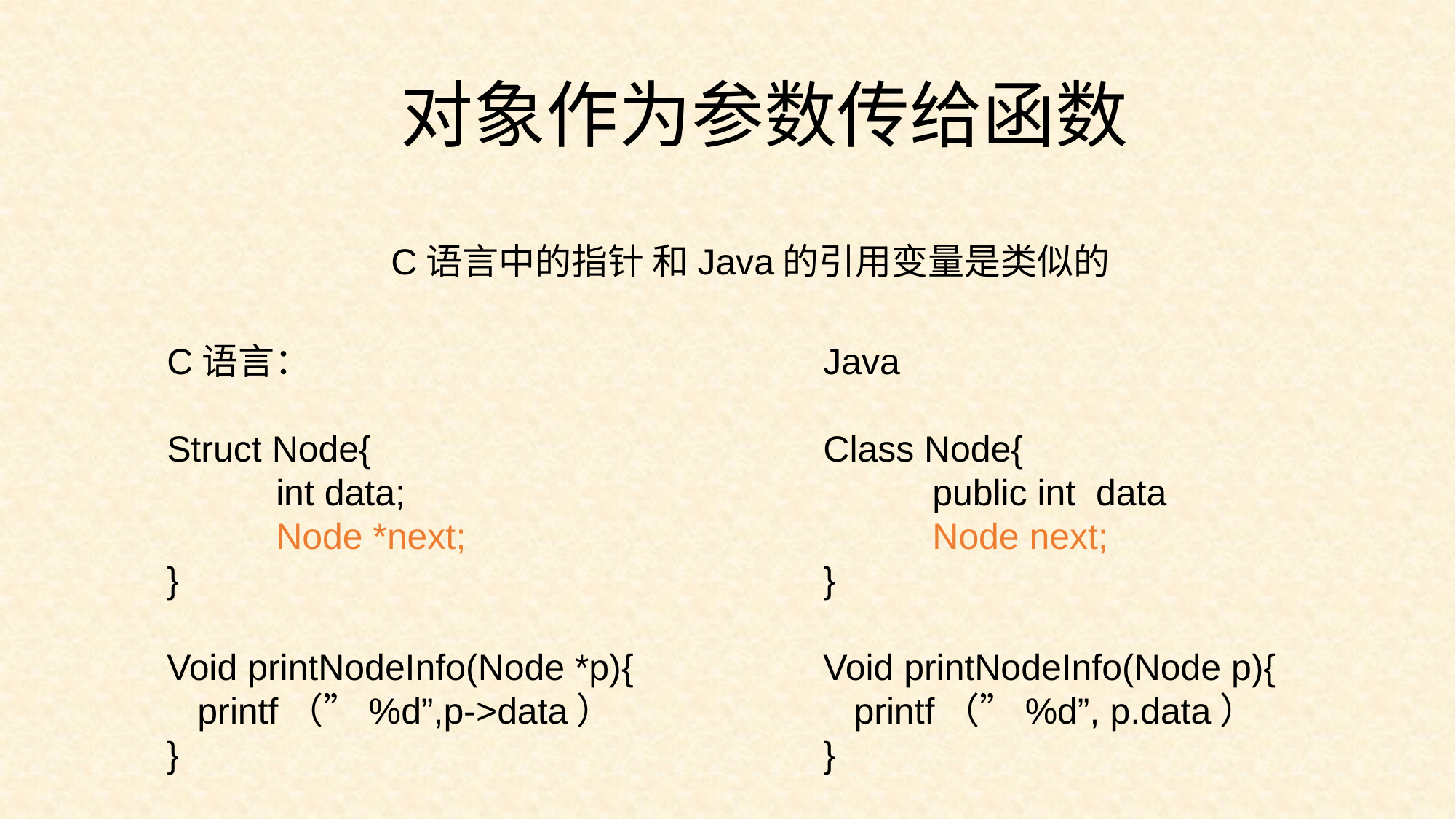

对象作为参数传给函数
C语言中的指针 和Java的引用变量是类似的

C语言：

Struct Node{
	int data;
	Node *next;
}

Void printNodeInfo(Node *p){
   printf（”%d”,p->data）
}

Java

Class Node{
 	public int  data
	Node next;
}

Void printNodeInfo(Node p){
   printf（”%d”, p.data）
}